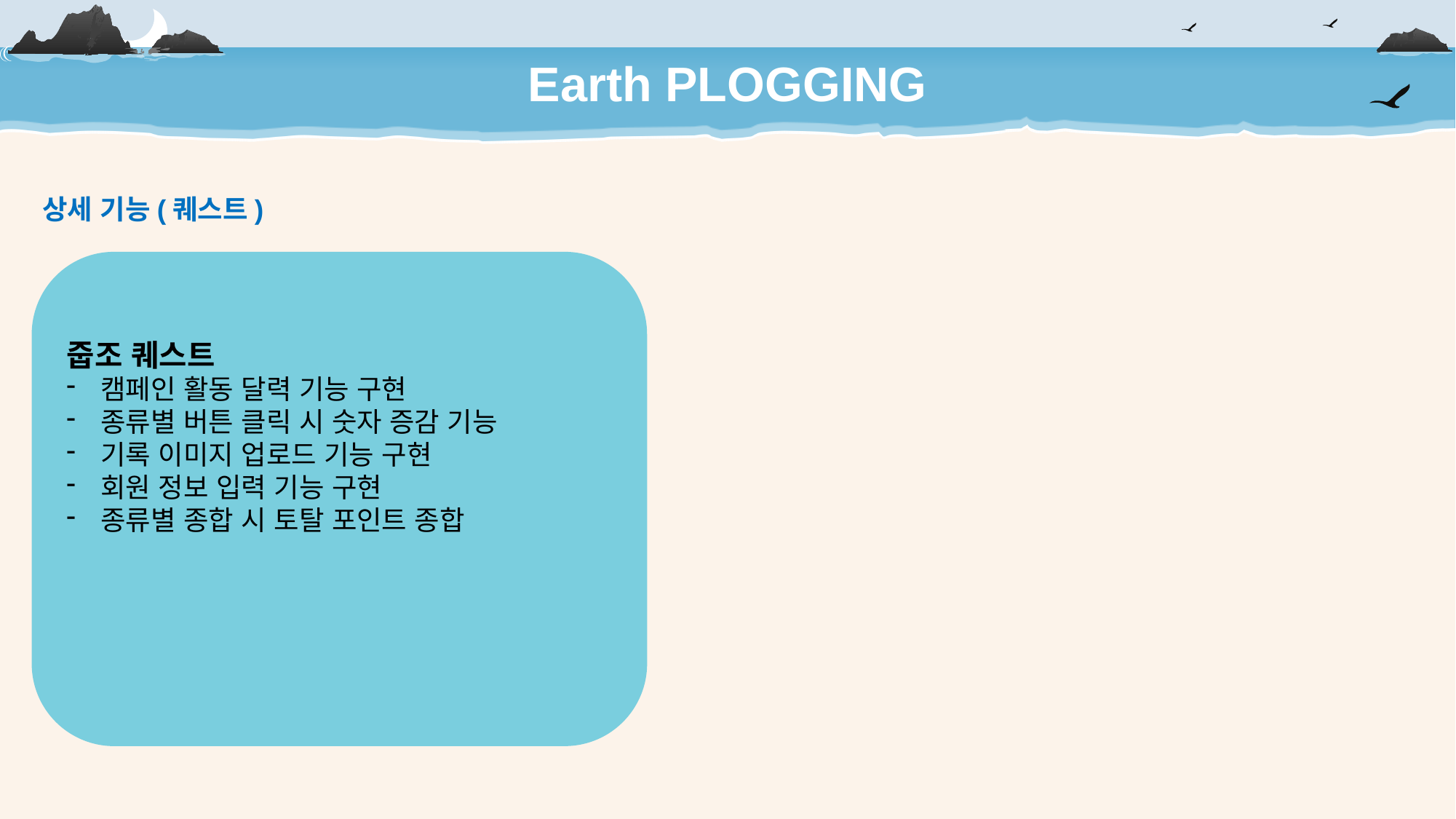

Earth PLOGGING

상세 기능(퀘스트)
줍조 퀘스트
캠페인 활동 달력 기능 구현
종류별 버튼 클릭 시 숫자 증감 기능
기록 이미지 업로드 기능 구현
회원 정보 입력 기능 구현
종류별 종합 시 토탈 포인트 종합